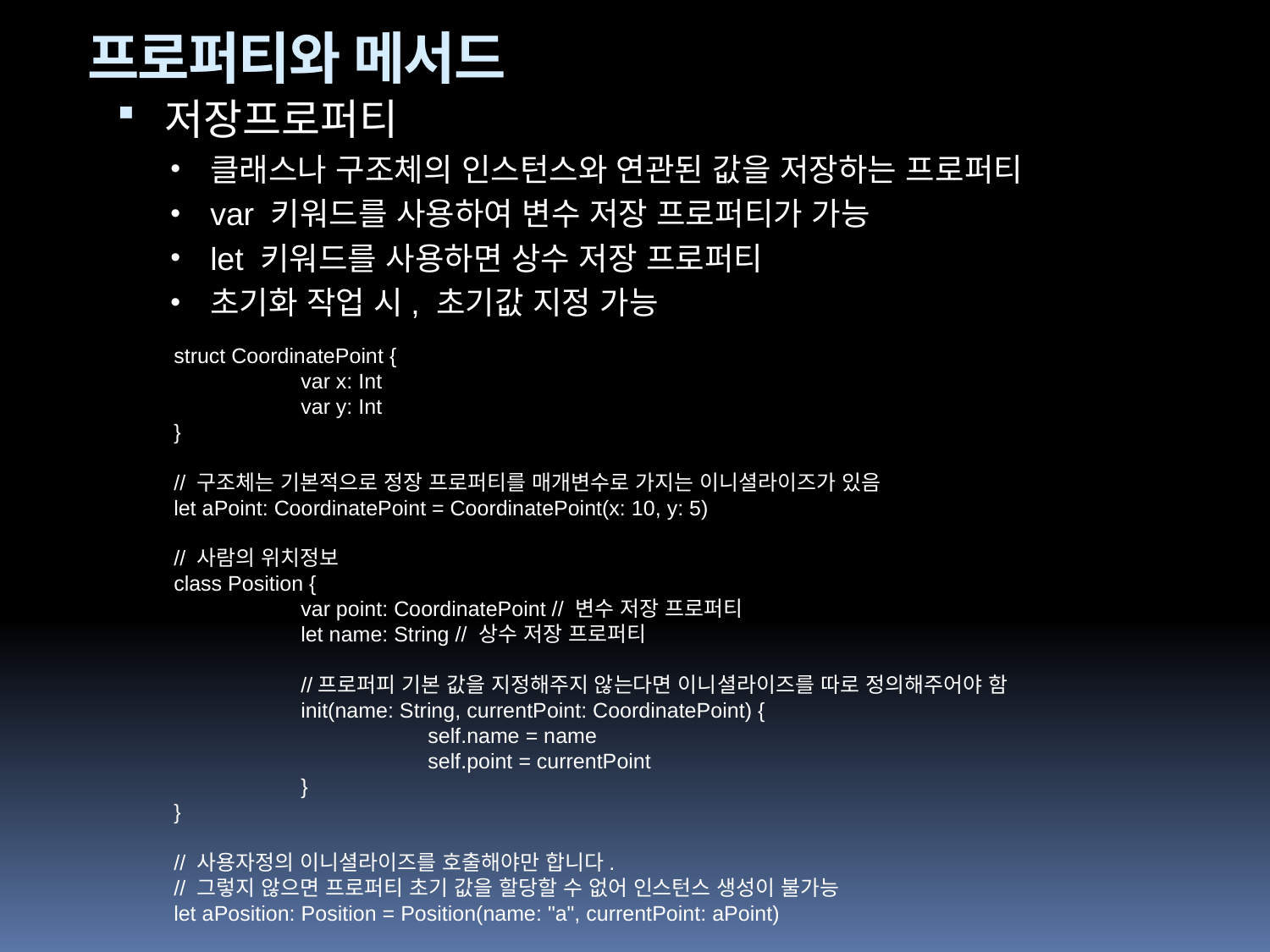

프로퍼티와 메서드
저장프로퍼티
클래스나 구조체의 인스턴스와 연관된 값을 저장하는 프로퍼티
var 키워드를 사용하여 변수 저장 프로퍼티가 가능
let 키워드를 사용하면 상수 저장 프로퍼티
초기화 작업 시, 초기값 지정 가능
struct CoordinatePoint {
	var x: Int
	var y: Int
}

// 구조체는 기본적으로 정장 프로퍼티를 매개변수로 가지는 이니셜라이즈가 있음
let aPoint: CoordinatePoint = CoordinatePoint(x: 10, y: 5)

// 사람의 위치정보
class Position {
	var point: CoordinatePoint // 변수 저장 프로퍼티
	let name: String // 상수 저장 프로퍼티

	//프로퍼피 기본 값을 지정해주지 않는다면 이니셜라이즈를 따로 정의해주어야 함
	init(name: String, currentPoint: CoordinatePoint) {
		self.name = name
		self.point = currentPoint
	}
}

// 사용자정의 이니셜라이즈를 호출해야만 합니다.
// 그렇지 않으면 프로퍼티 초기 값을 할당할 수 없어 인스턴스 생성이 불가능
let aPosition: Position = Position(name: "a", currentPoint: aPoint)